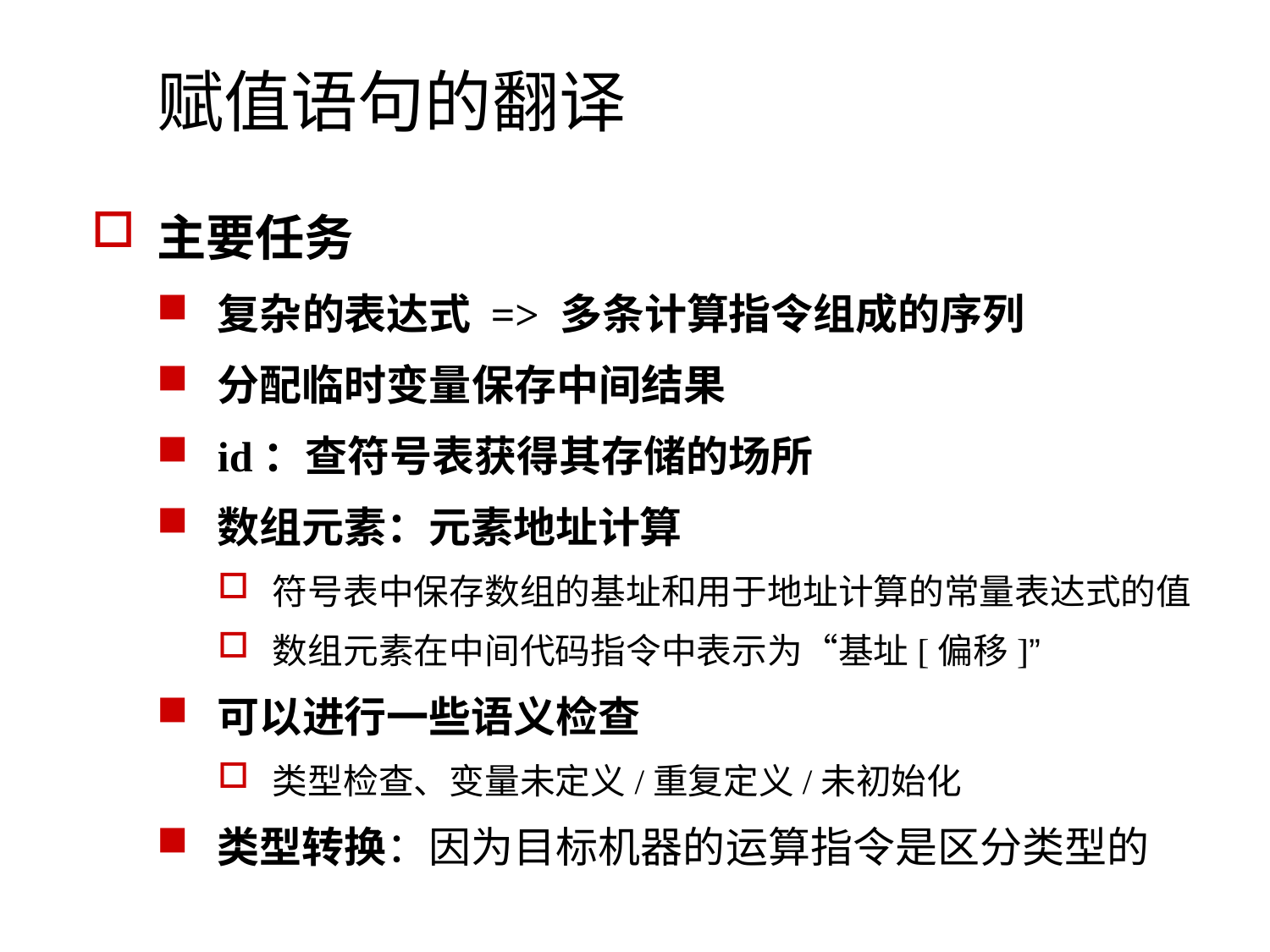

# 赋值语句的翻译
主要任务
复杂的表达式 => 多条计算指令组成的序列
分配临时变量保存中间结果
id：查符号表获得其存储的场所
数组元素：元素地址计算
符号表中保存数组的基址和用于地址计算的常量表达式的值
数组元素在中间代码指令中表示为“基址[偏移]”
可以进行一些语义检查
类型检查、变量未定义/重复定义/未初始化
类型转换：因为目标机器的运算指令是区分类型的
14